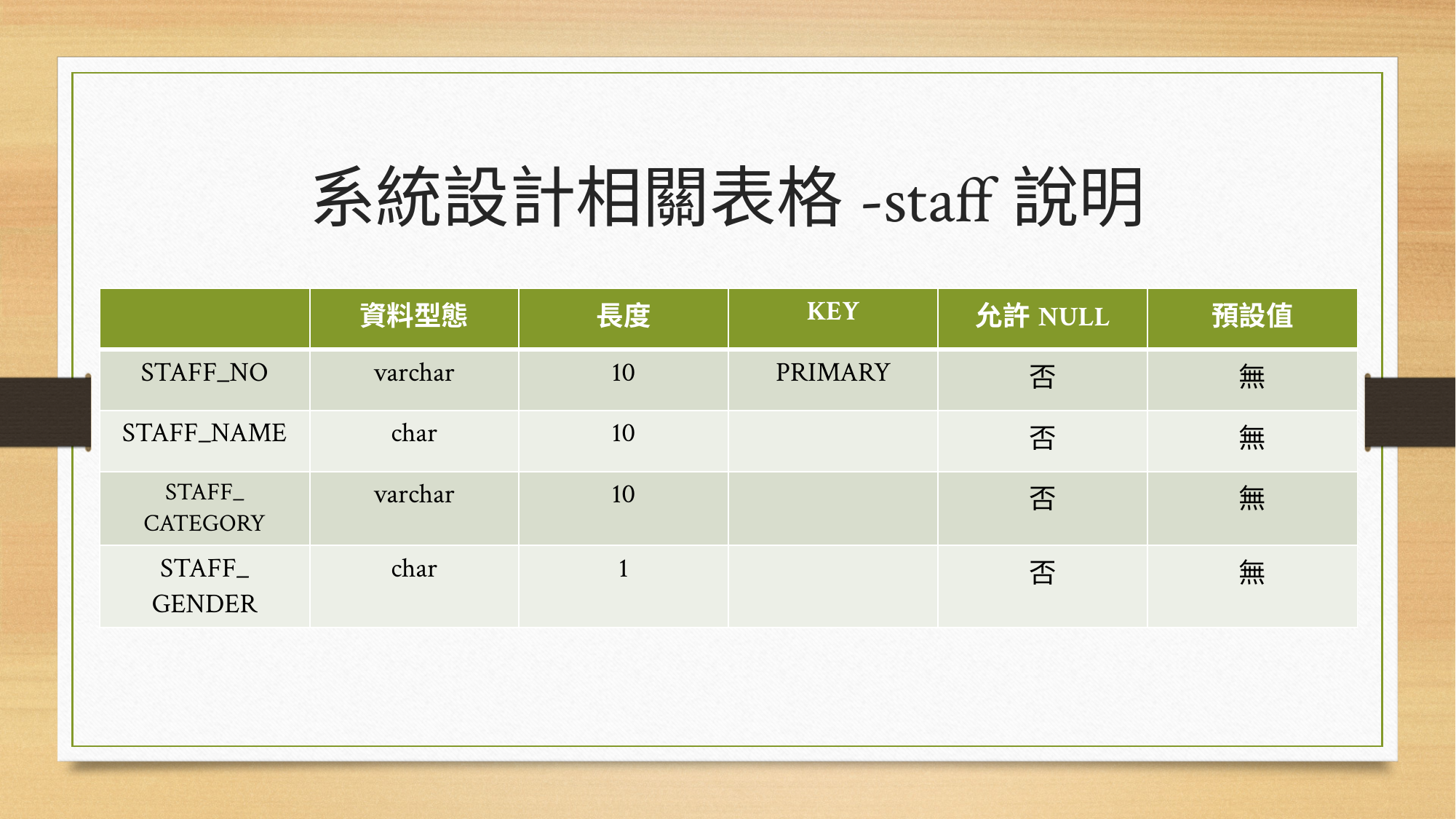

# 系統設計相關表格-staff說明
|  | 資料型態 | 長度 | KEY | 允許NULL | 預設值 |
| --- | --- | --- | --- | --- | --- |
| STAFF\_NO | varchar | 10 | PRIMARY | 否 | 無 |
| STAFF\_NAME | char | 10 |  | 否 | 無 |
| STAFF\_ CATEGORY | varchar | 10 |  | 否 | 無 |
| STAFF\_ GENDER | char | 1 |  | 否 | 無 |